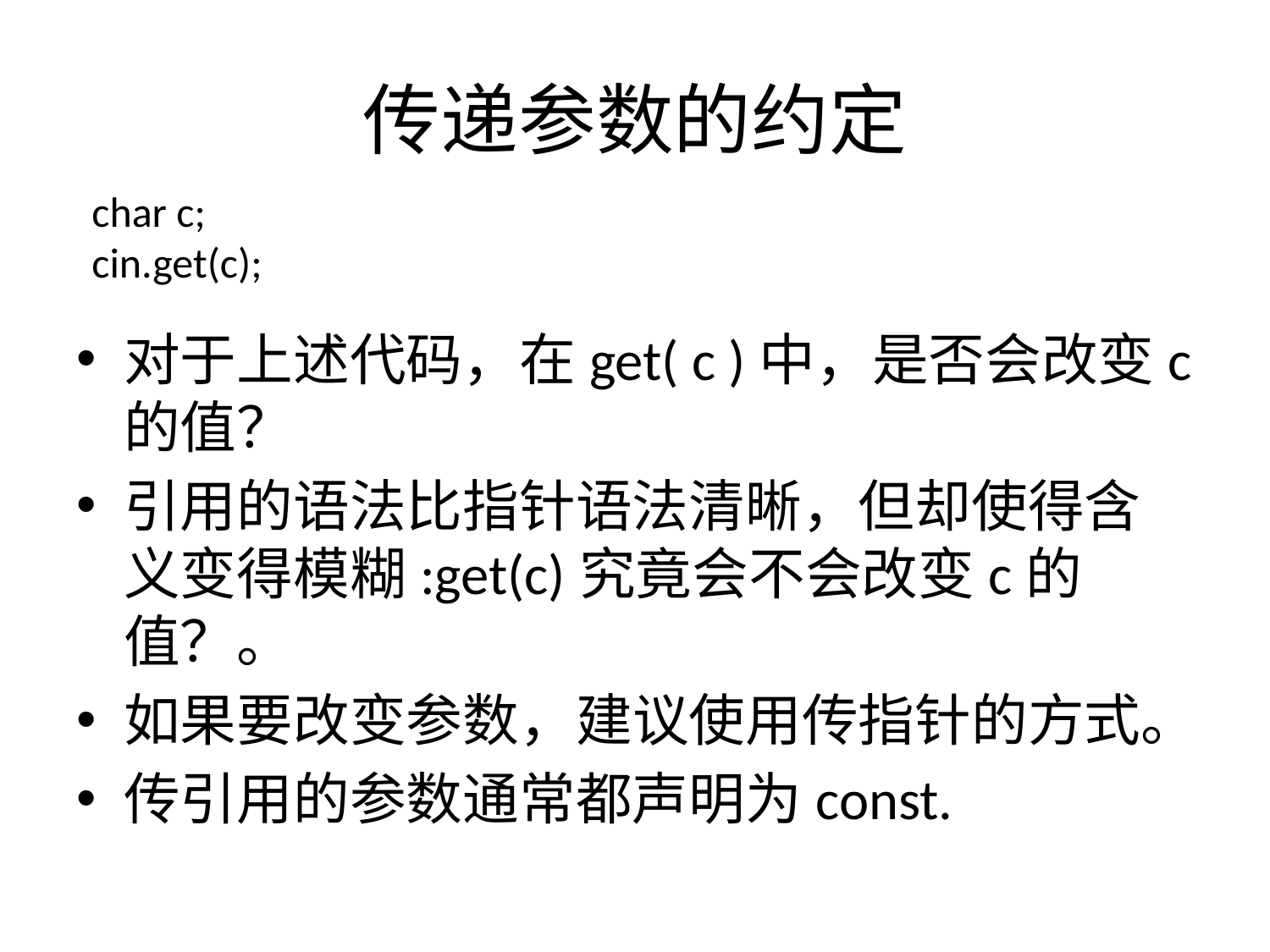

# 传递参数的约定
char c;
cin.get(c);
对于上述代码，在get( c )中，是否会改变c的值？
引用的语法比指针语法清晰，但却使得含义变得模糊:get(c)究竟会不会改变c的值？。
如果要改变参数，建议使用传指针的方式。
传引用的参数通常都声明为const.